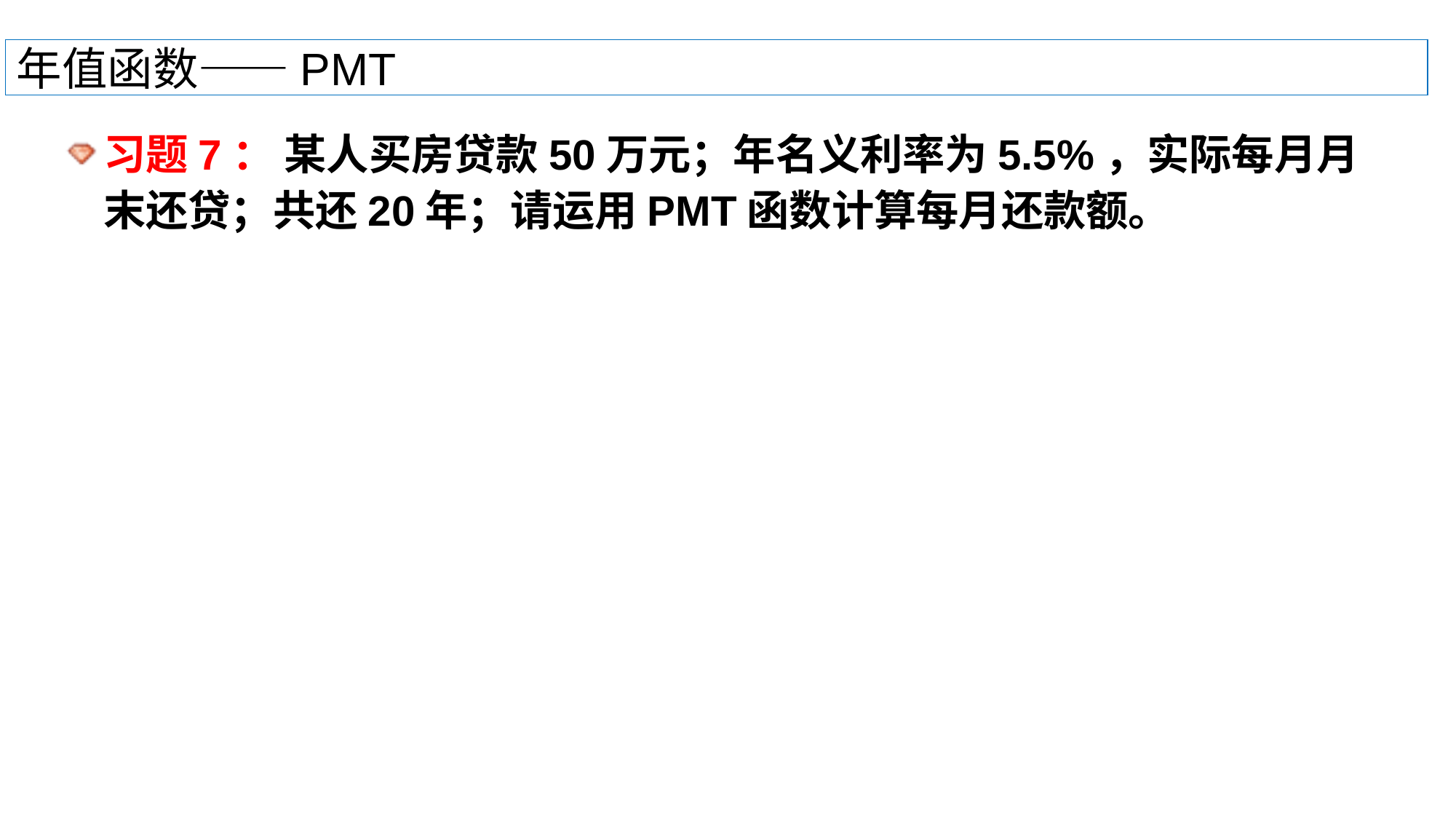

# 年值函数——PMT
习题7： 某人买房贷款50万元；年名义利率为5.5%，实际每月月末还贷；共还20年；请运用PMT函数计算每月还款额。